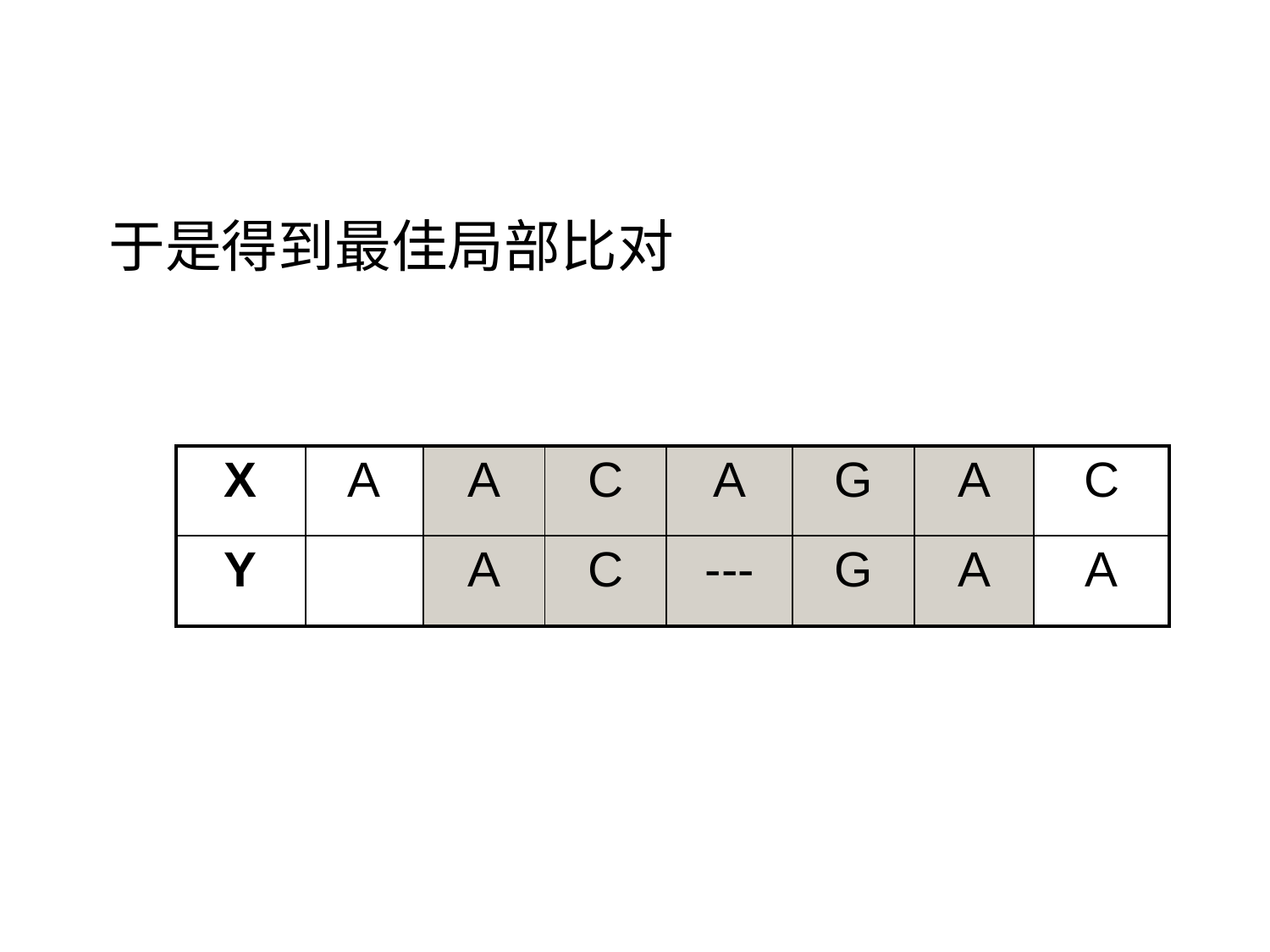

# 局部比对演示
于是得到最佳局部比对
| X | A | A | C | A | G | A | C |
| --- | --- | --- | --- | --- | --- | --- | --- |
| Y |  | A | C | --- | G | A | A |